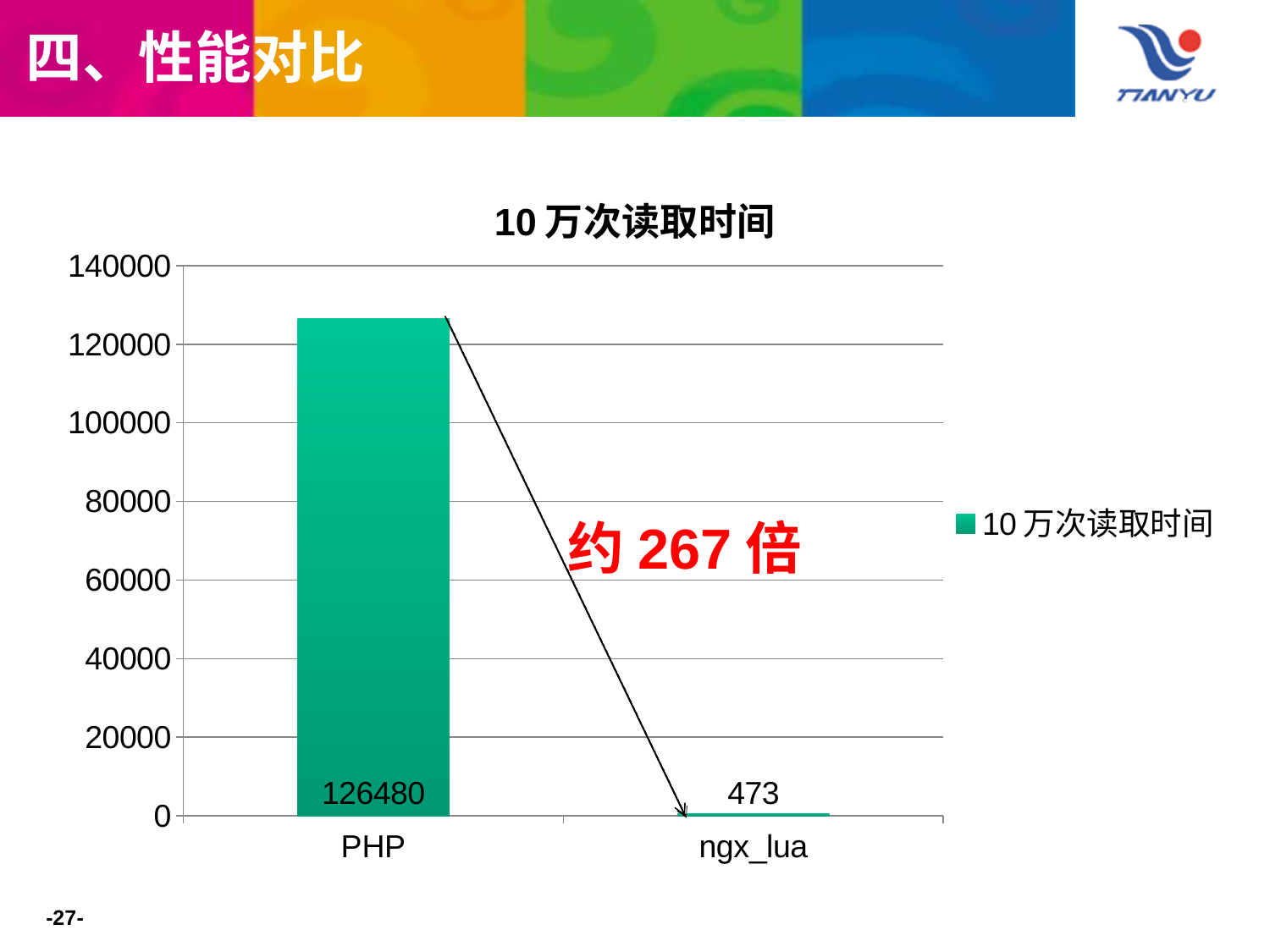

# 四、性能对比

### Chart:

| Category | 10万次读取时间 |
|---|---|
| PHP | 126480.0 |
| ngx_lua | 473.0 |
约267倍